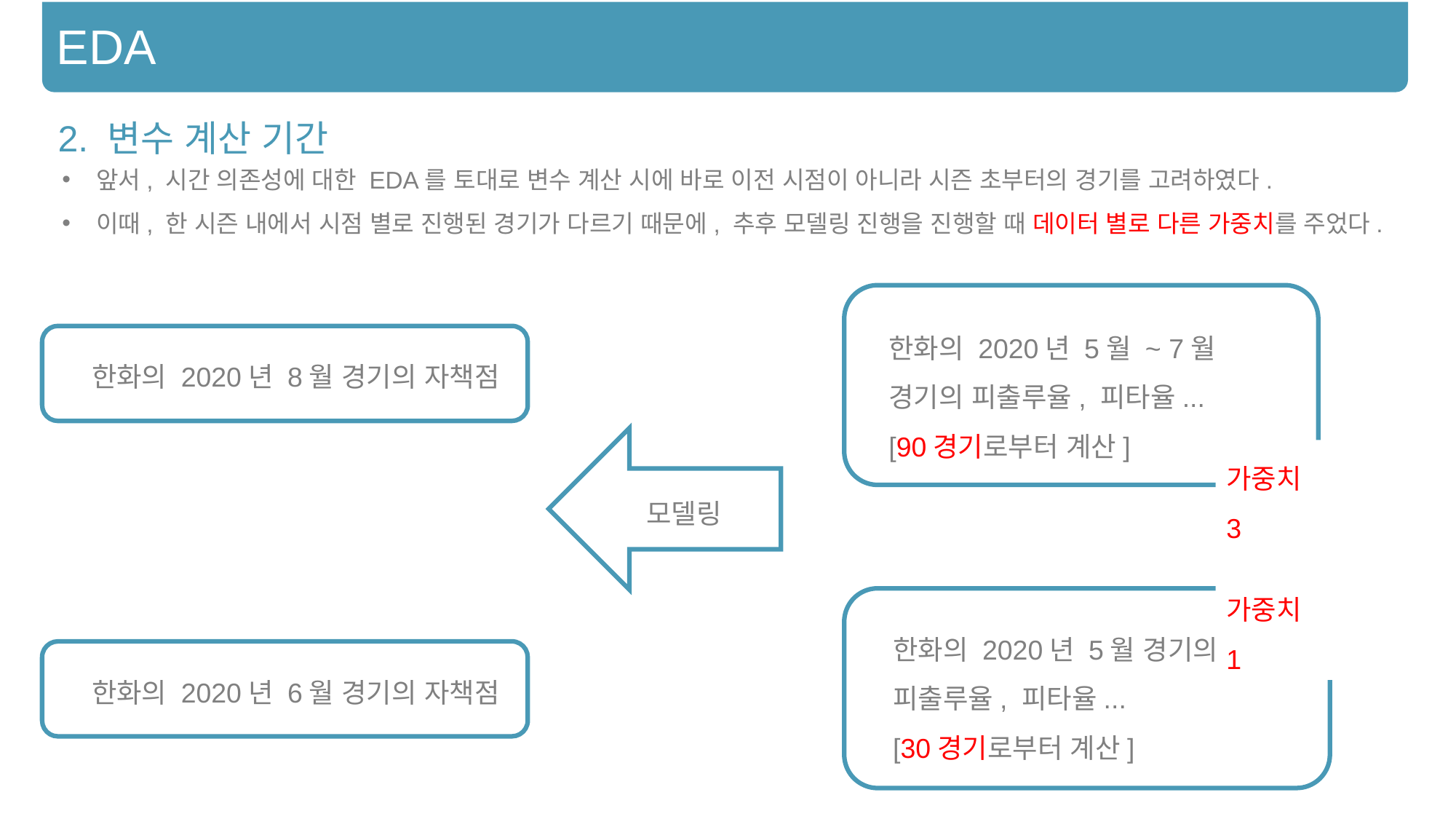

EDA
2. 변수 계산 기간
앞서, 시간 의존성에 대한 EDA를 토대로 변수 계산 시에 바로 이전 시점이 아니라 시즌 초부터의 경기를 고려하였다.
이때, 한 시즌 내에서 시점 별로 진행된 경기가 다르기 때문에, 추후 모델링 진행을 진행할 때 데이터 별로 다른 가중치를 주었다.

한화의 2020년 5월 ~ 7월 경기의 피출루율, 피타율...
[90경기로부터 계산]

한화의 2020년 8월 경기의 자책점

가중치 3
모델링
가중치 1

한화의 2020년 5월 경기의
피출루율, 피타율...
[30경기로부터 계산]

한화의 2020년 6월 경기의 자책점